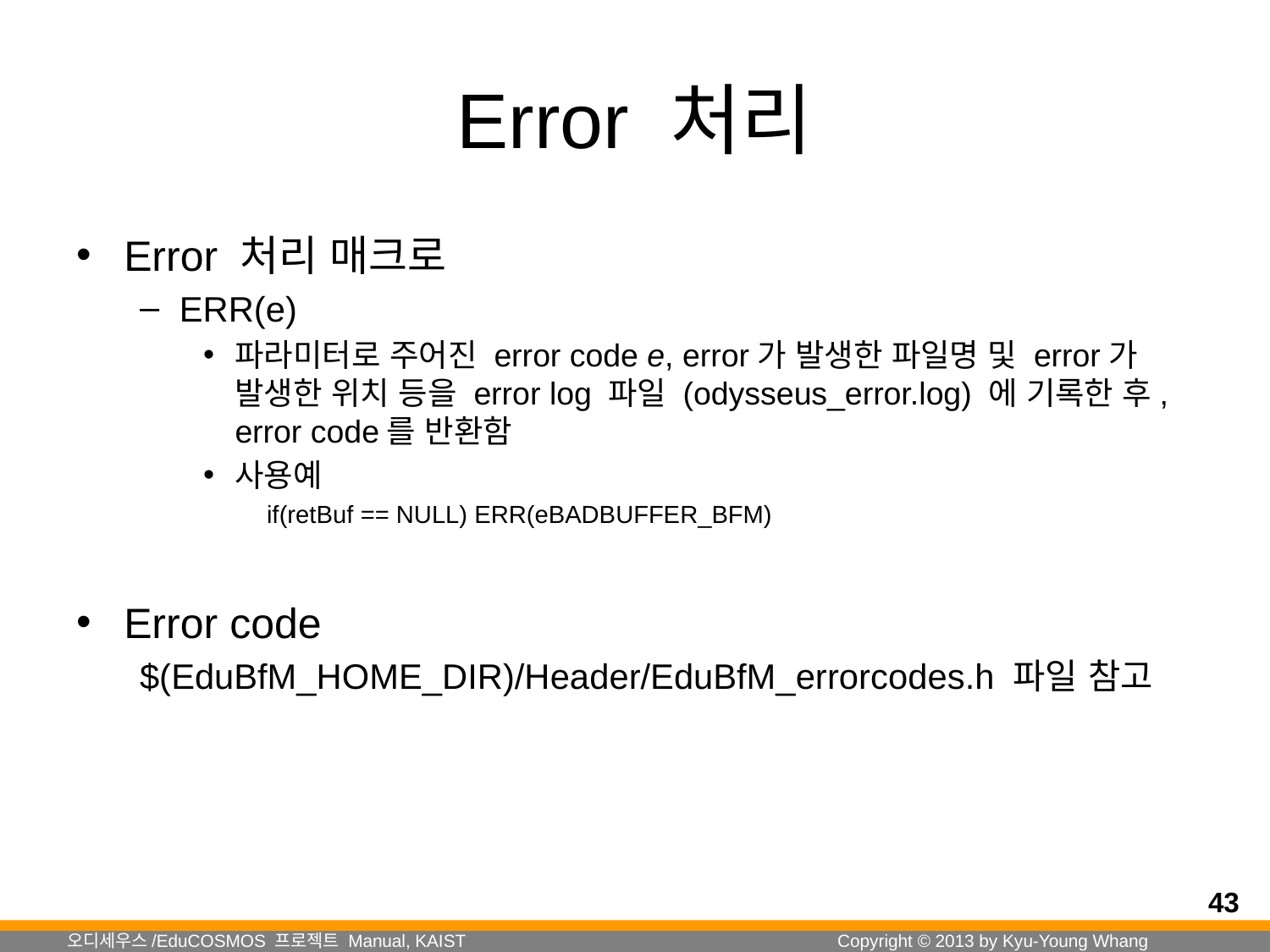

# Error 처리
Error 처리 매크로
ERR(e)
파라미터로 주어진 error code e, error가 발생한 파일명 및 error가 발생한 위치 등을 error log 파일 (odysseus_error.log) 에 기록한 후, error code를 반환함
사용예
if(retBuf == NULL) ERR(eBADBUFFER_BFM)

Error code
$(EduBfM_HOME_DIR)/Header/EduBfM_errorcodes.h 파일 참고